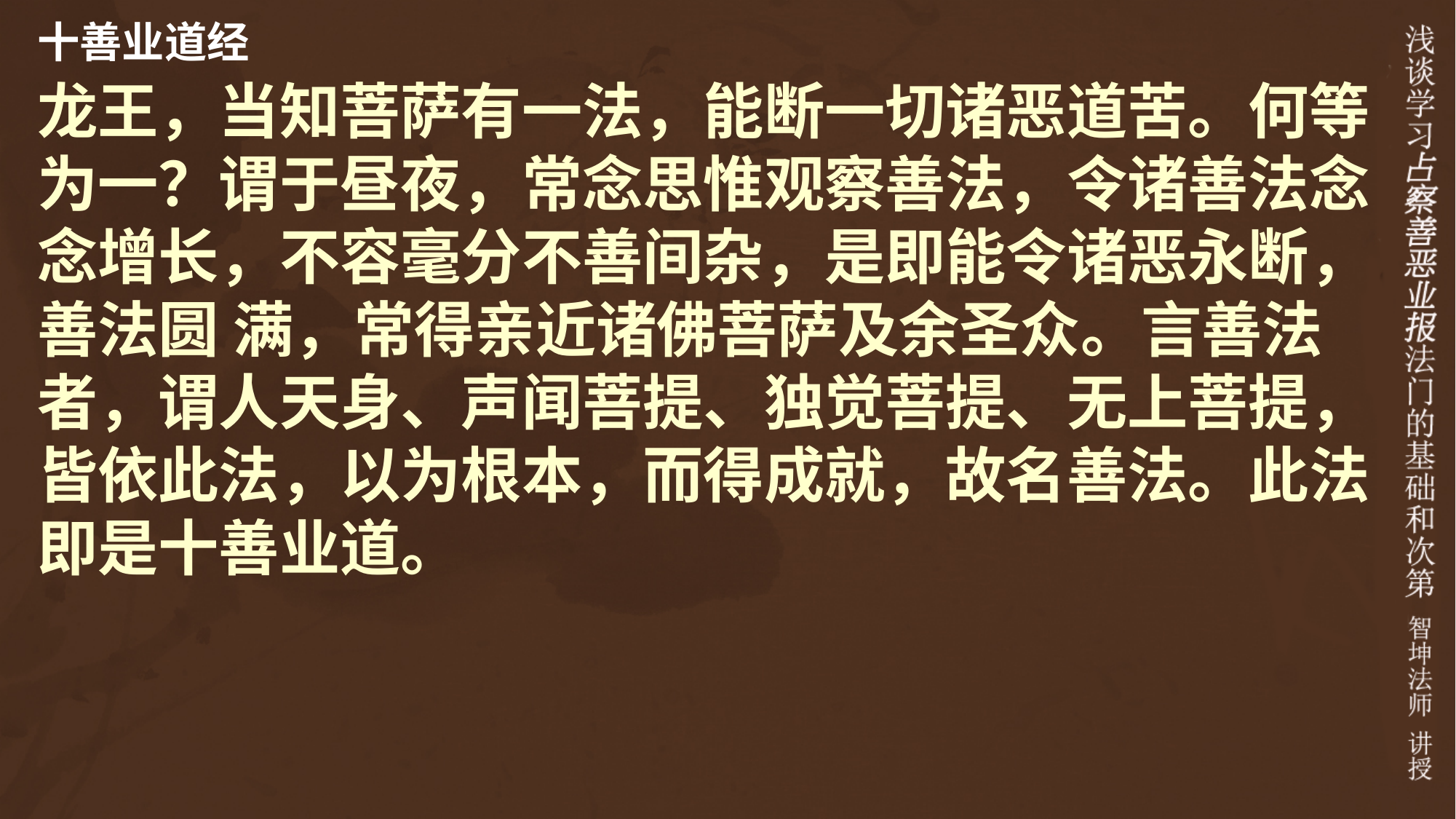

# 十善业道经
龙王，当知菩萨有一法，能断一切诸恶道苦。何等为一？谓于昼夜，常念思惟观察善法，令诸善法念念增长，不容毫分不善间杂，是即能令诸恶永断，善法圆 满，常得亲近诸佛菩萨及余圣众。言善法者，谓人天身、声闻菩提、独觉菩提、无上菩提，皆依此法，以为根本，而得成就，故名善法。此法即是十善业道。